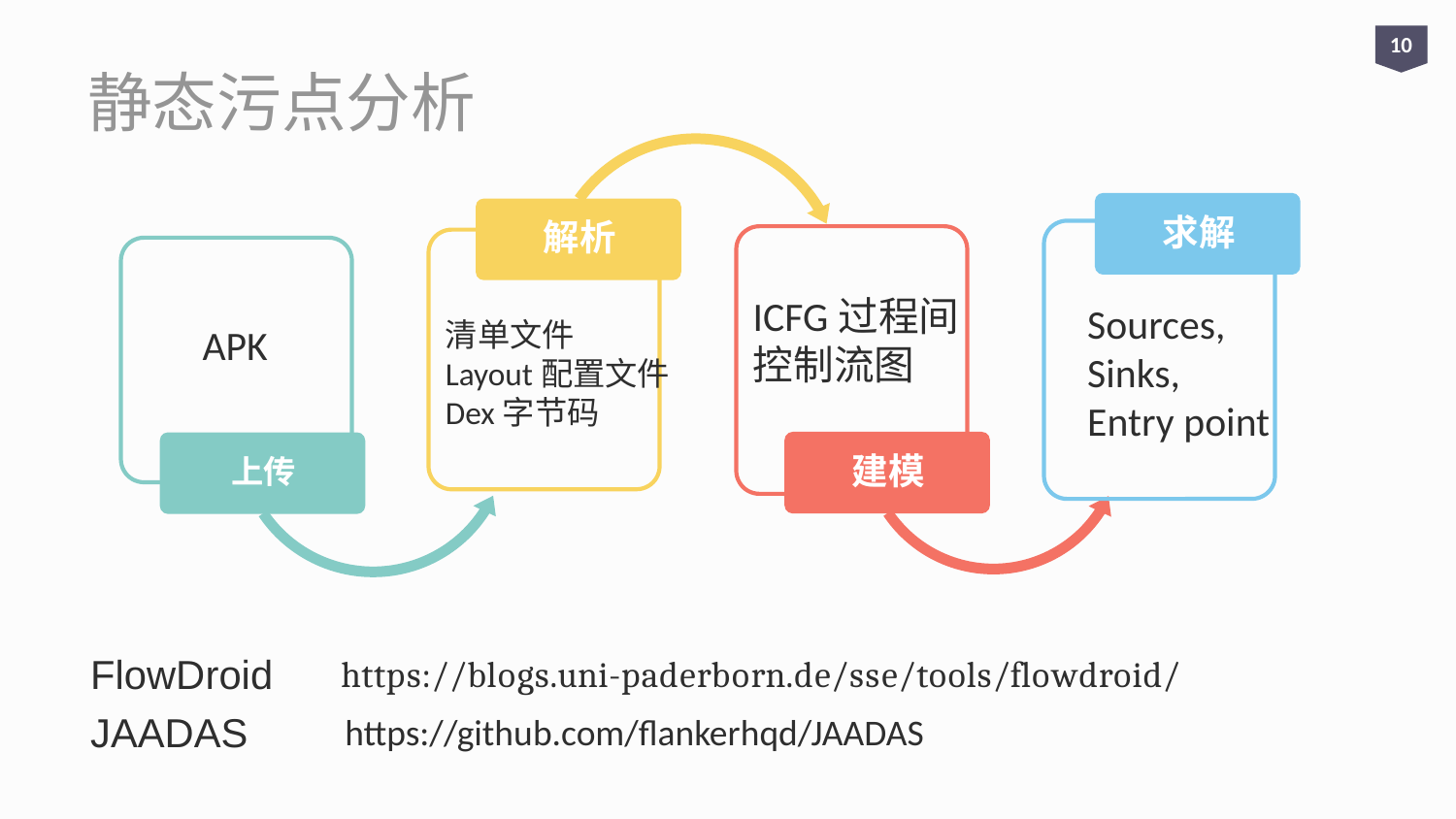

10
# 静态污点分析
上传
解析
建模
求解
ICFG过程间控制流图
Sources,
Sinks,
Entry point
清单文件
Layout配置文件
Dex字节码

APK
FlowDroid
https://blogs.uni-paderborn.de/sse/tools/flowdroid/
JAADAS
https://github.com/flankerhqd/JAADAS